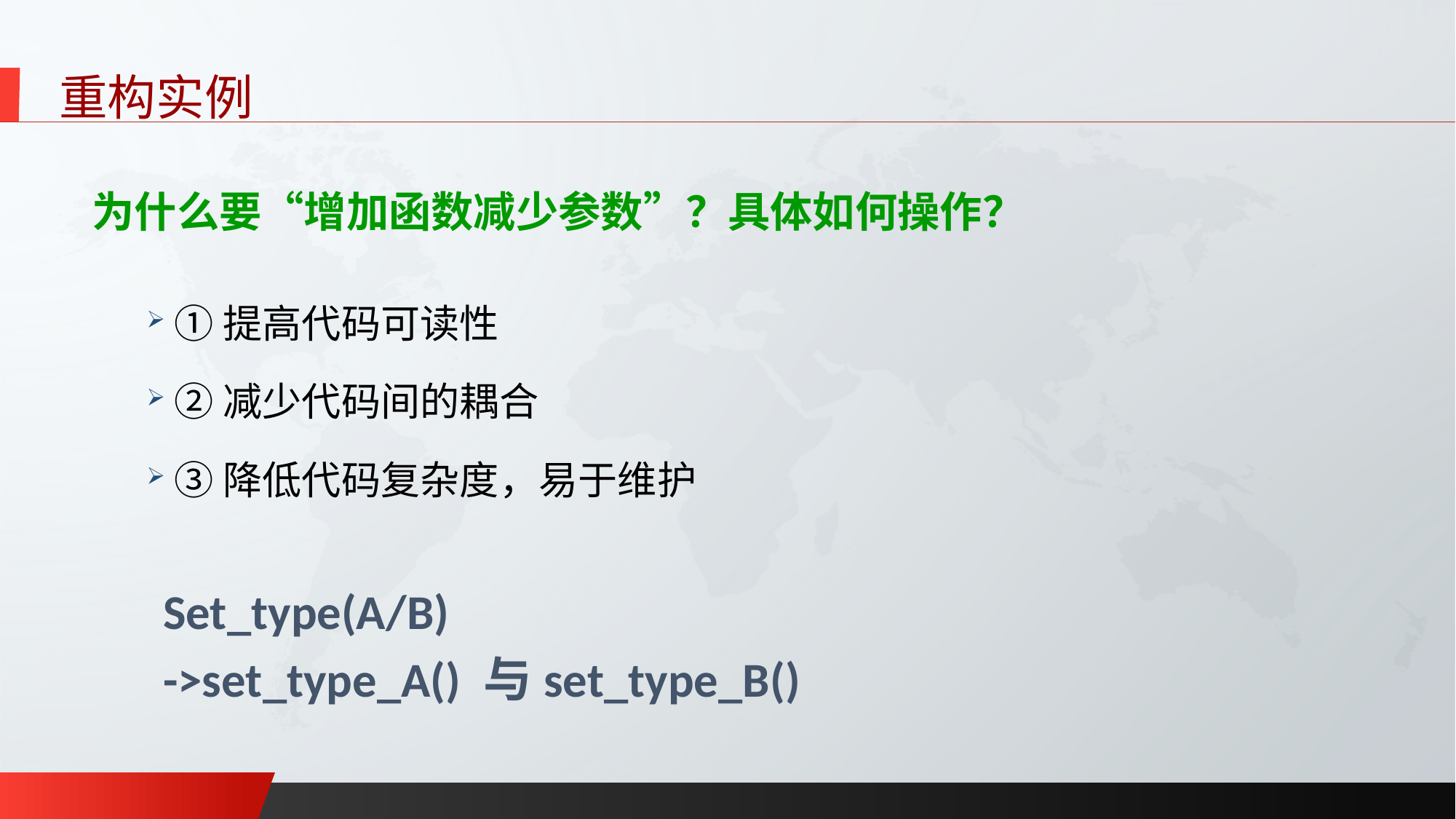

#
重构实例
为什么要“增加函数减少参数”？具体如何操作？
①提高代码可读性
②减少代码间的耦合
③降低代码复杂度，易于维护

	    Set_type(A/B)
	    ->set_type_A() 与set_type_B()